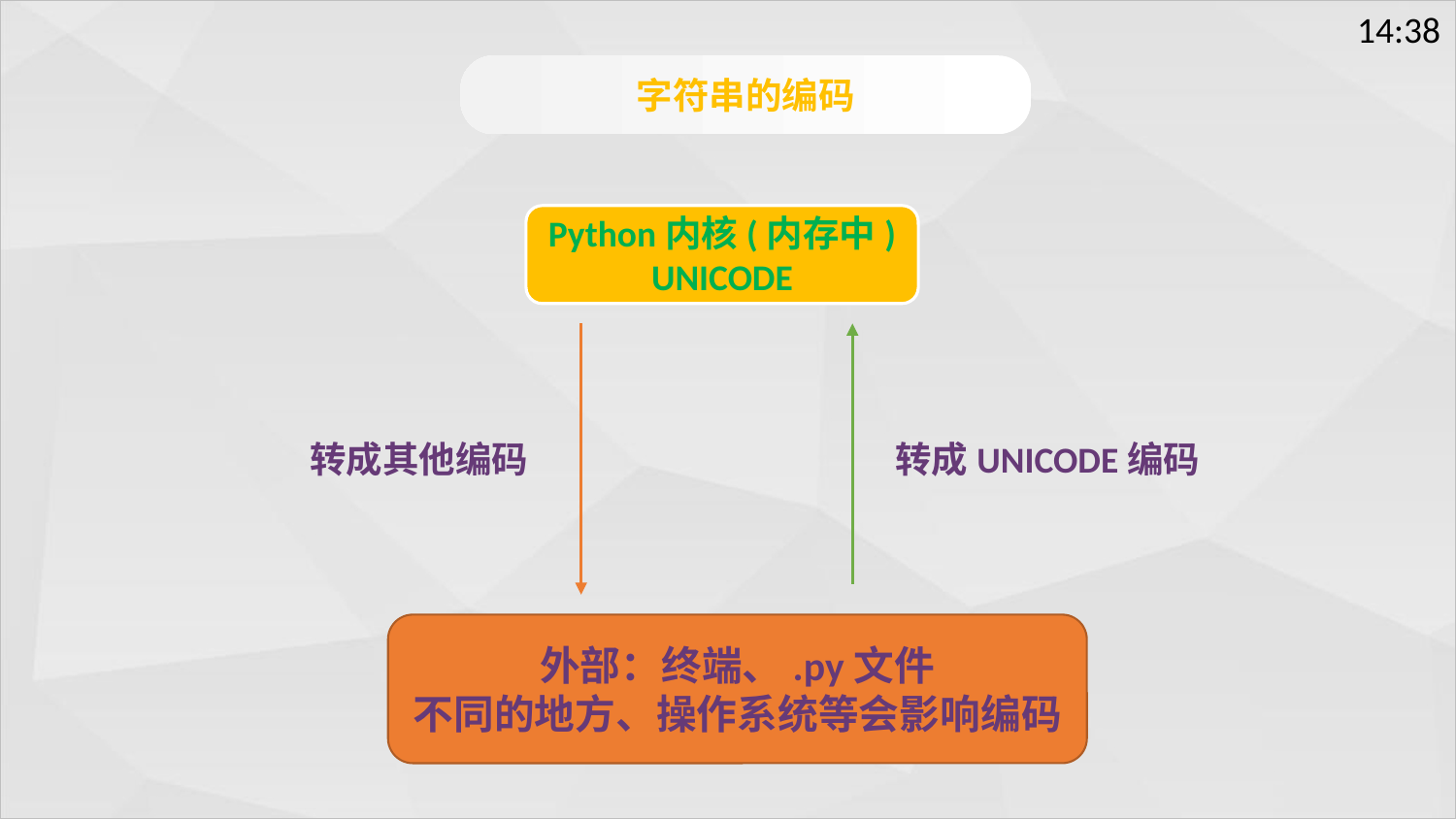

字符串的编码
Python内核(内存中)
UNICODE
转成其他编码
转成UNICODE编码
外部：终端、.py文件
不同的地方、操作系统等会影响编码